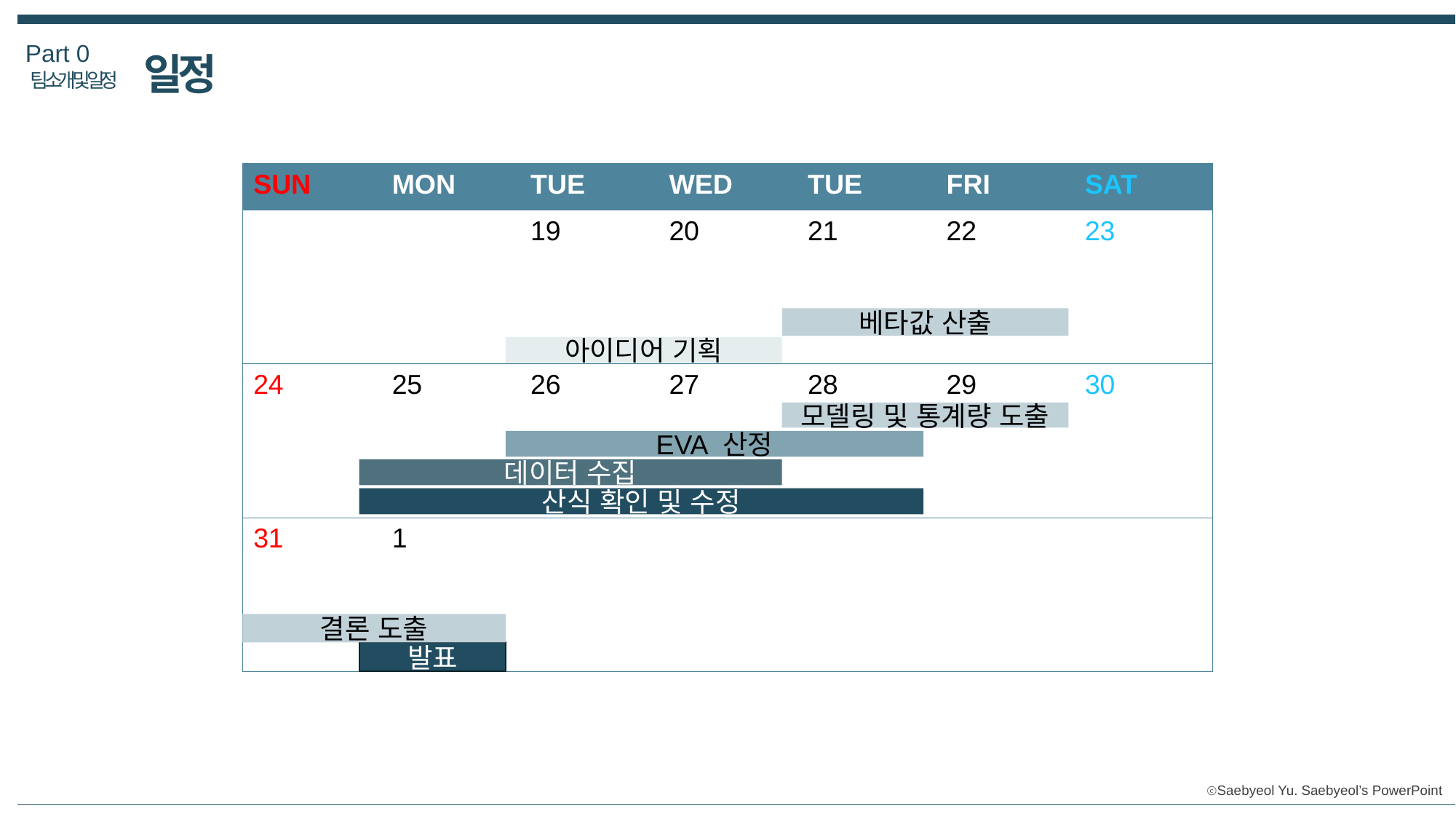

Part 0
일정
팀 소개 및 일정
| SUN | MON | TUE | WED | TUE | FRI | SAT |
| --- | --- | --- | --- | --- | --- | --- |
|  |  | 19 | 20 | 21 | 22 | 23 |
| 24 | 25 | 26 | 27 | 28 | 29 | 30 |
| 31 | 1 |  |  |  |  |  |
EVA의  부실 기업예측에 대한 유용성에 관한 연구
-  국민대학교(김명균,박성용,김인수)
베타값 산출
아이디어 기획
모델링 및 통계량 도출
EVA 산정
데이터 수집
산식 확인 및 수정
결론 도출
발표
(3) 문제점 및 개선방안